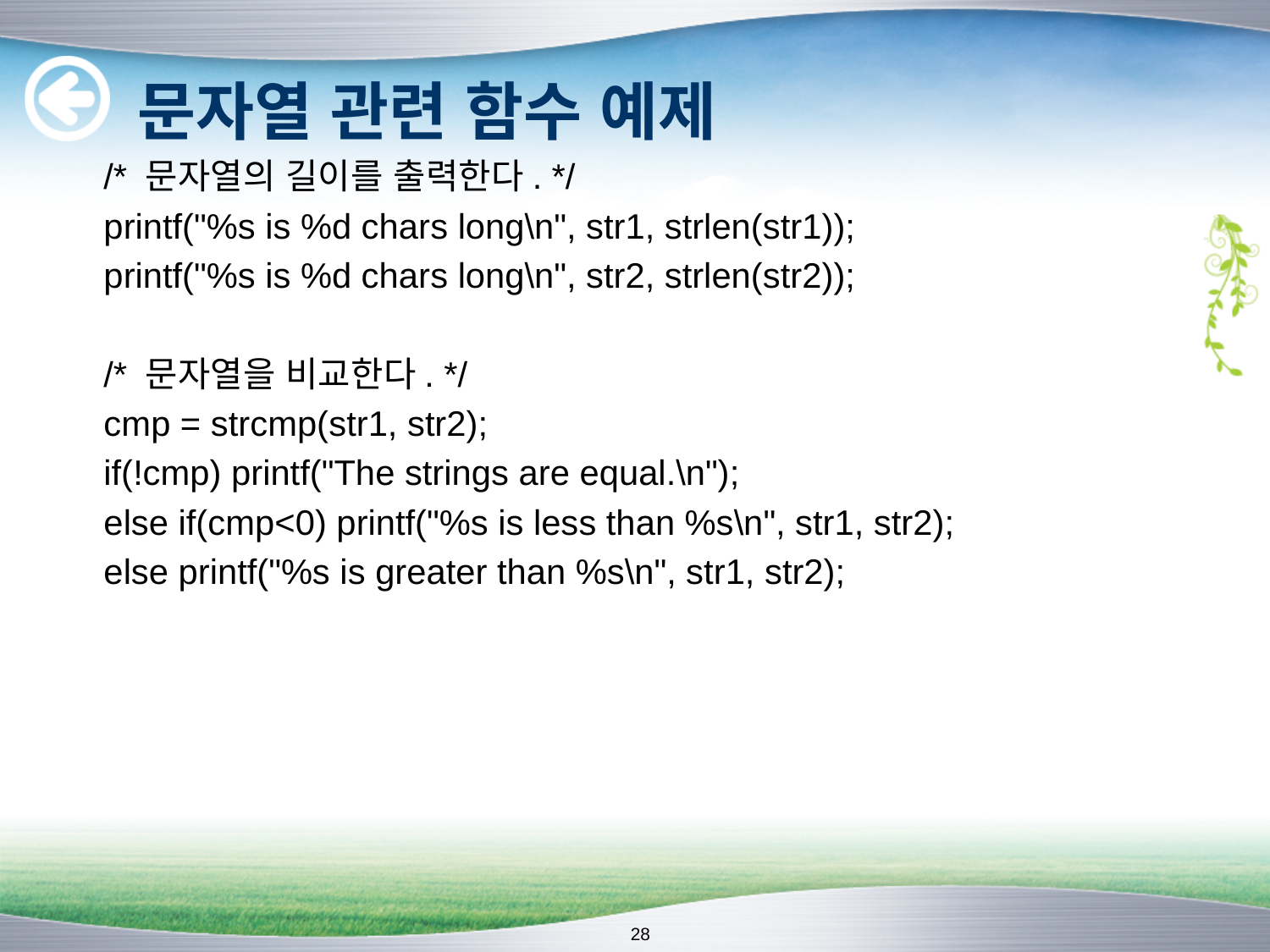

# 문자열 관련 함수 예제
	/* 문자열의 길이를 출력한다. */
	printf("%s is %d chars long\n", str1, strlen(str1));
	printf("%s is %d chars long\n", str2, strlen(str2));

	/* 문자열을 비교한다. */
	cmp = strcmp(str1, str2);
	if(!cmp) printf("The strings are equal.\n");
	else if(cmp<0) printf("%s is less than %s\n", str1, str2);
	else printf("%s is greater than %s\n", str1, str2);

28